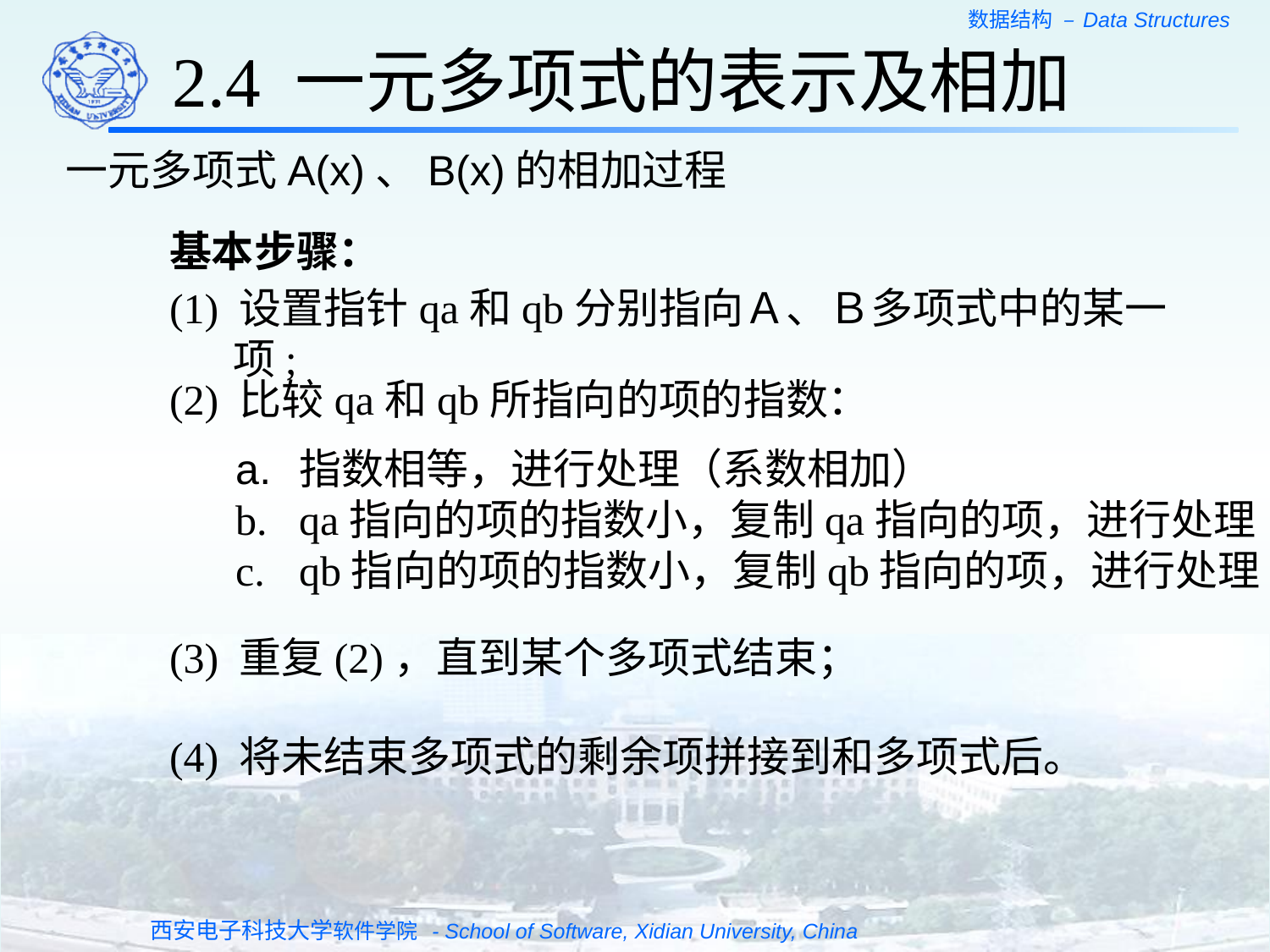

2.4 一元多项式的表示及相加
一元多项式A(x)、B(x)的相加过程
基本步骤：
(1) 设置指针qa和qb分别指向Ａ、Ｂ多项式中的某一项;
(2) 比较qa和qb所指向的项的指数：

(3) 重复(2)，直到某个多项式结束；
(4) 将未结束多项式的剩余项拼接到和多项式后。
指数相等，进行处理（系数相加）
qa指向的项的指数小，复制qa指向的项，进行处理
qb指向的项的指数小，复制qb指向的项，进行处理